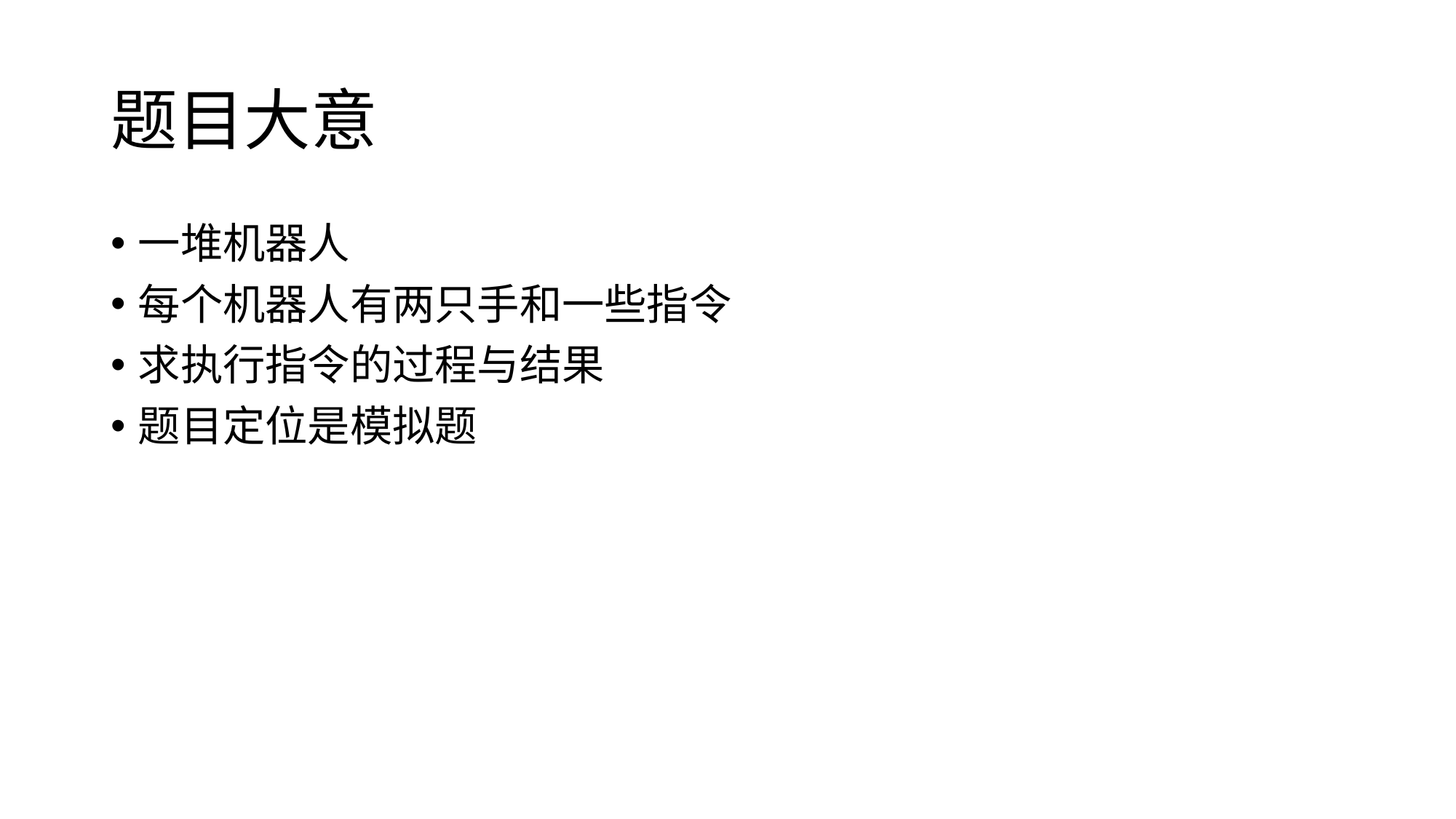

# 题目大意
一堆机器人
每个机器人有两只手和一些指令
求执行指令的过程与结果
题目定位是模拟题